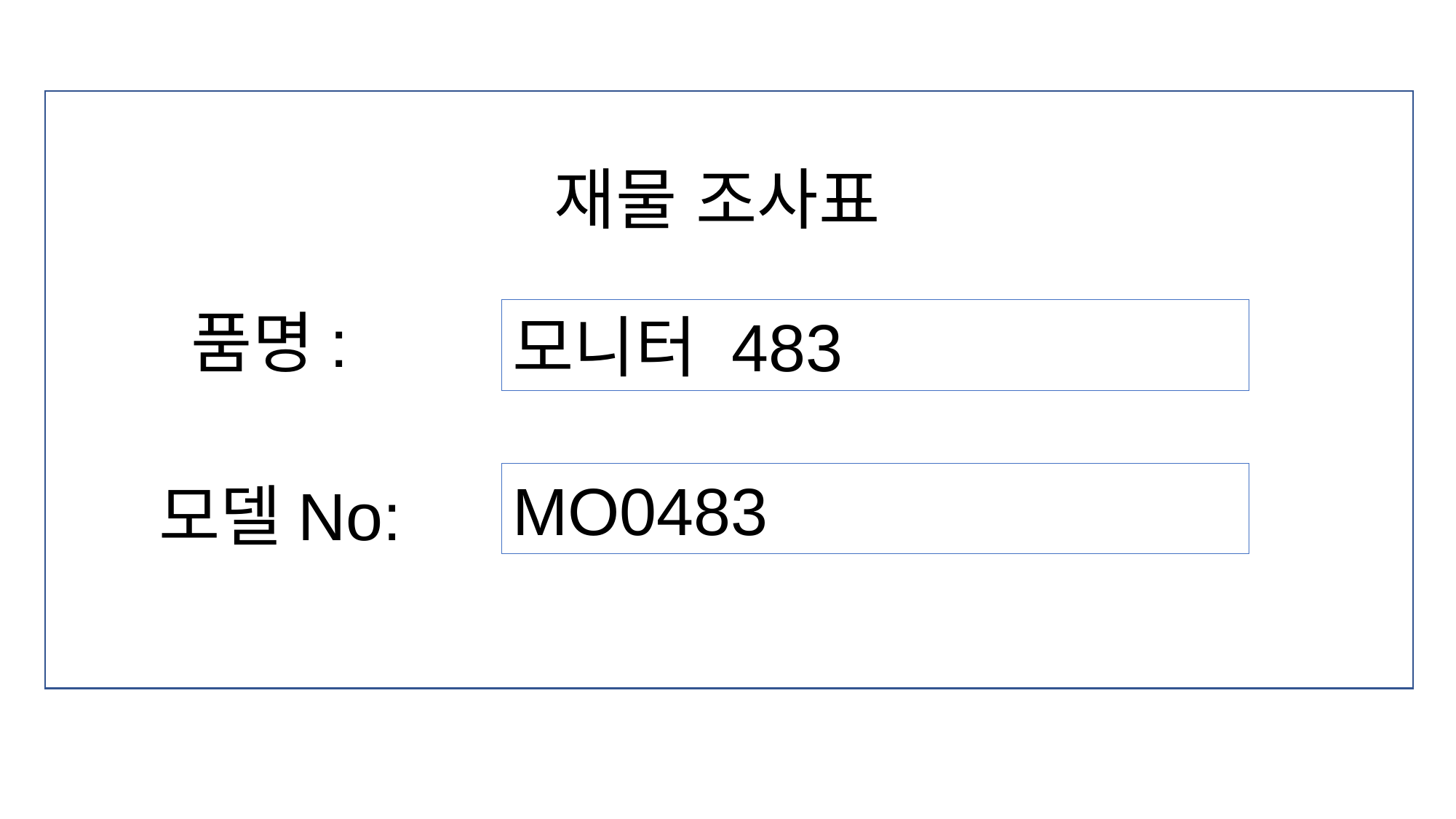

재물 조사표
품명:
모니터 483
MO0483
모델No: